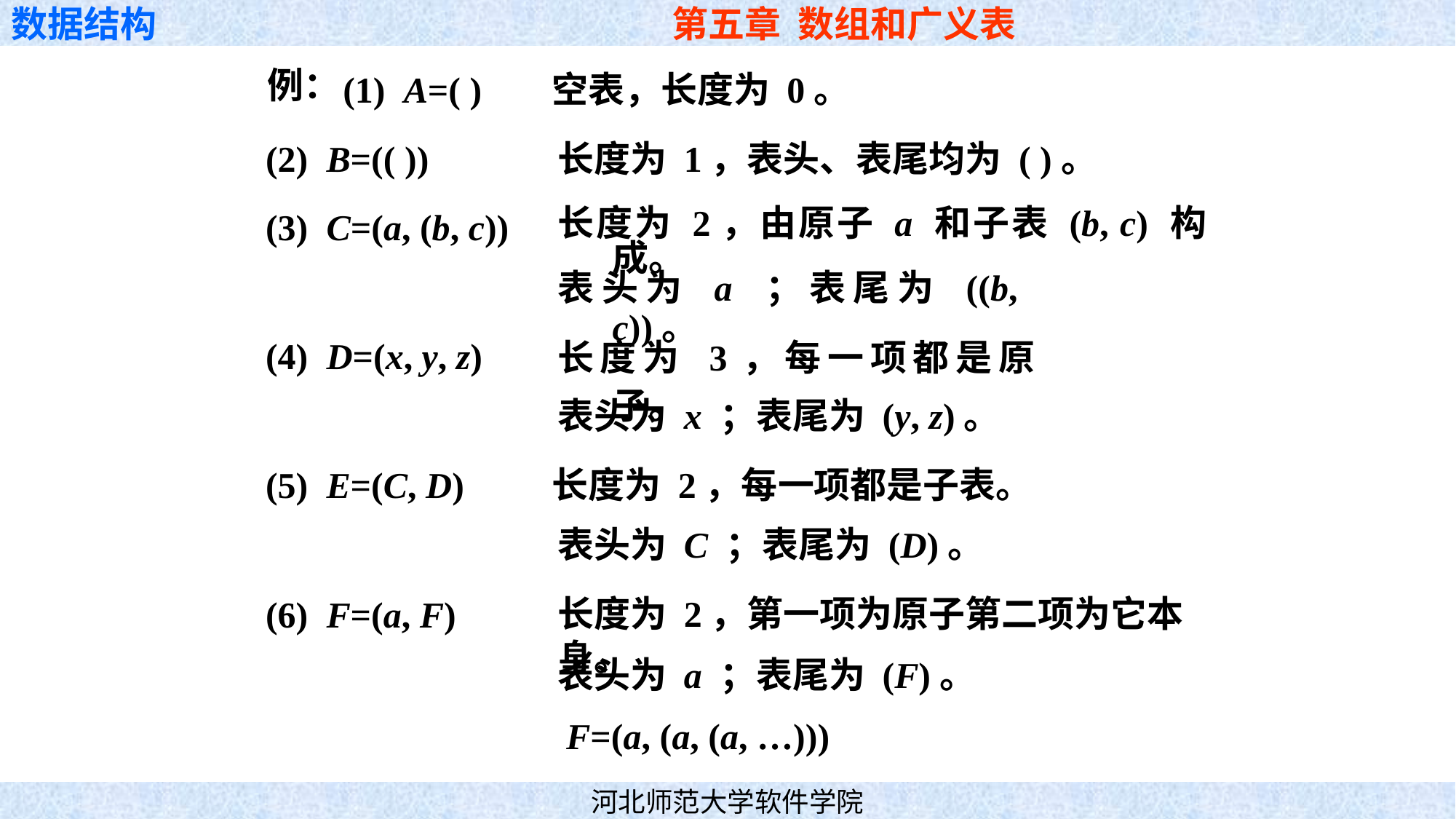

例：
(1)  A=( )
空表，长度为 0。
(2)  B=(( ))
长度为 1，表头、表尾均为 ( )。
(3)  C=(a, (b, c))
长度为 2，由原子 a 和子表 (b, c) 构成。
表头为 a ；表尾为 ((b, c))。
(4)  D=(x, y, z)
长度为 3，每一项都是原子。
表头为 x ；表尾为 (y, z)。
(5)  E=(C, D)
长度为 2，每一项都是子表。
表头为 C ；表尾为 (D)。
(6)  F=(a, F)
长度为 2，第一项为原子第二项为它本身。
表头为 a ；表尾为 (F)。
F=(a, (a, (a, …)))